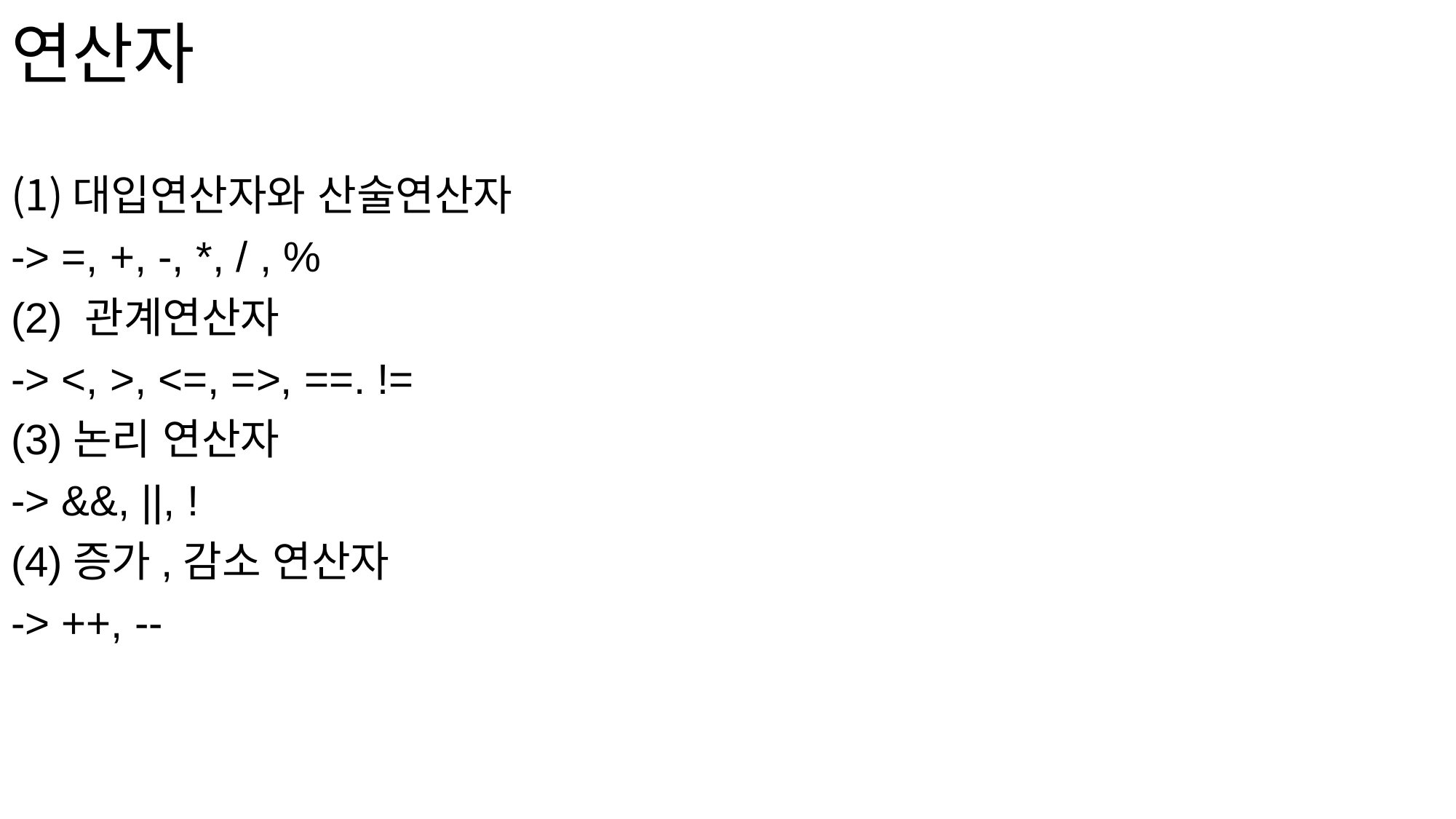

# 연산자
대입연산자와 산술연산자
-> =, +, -, *, / , %
(2) 관계연산자
-> <, >, <=, =>, ==. !=
(3)논리 연산자
-> &&, ||, !
(4)증가,감소 연산자
-> ++, --